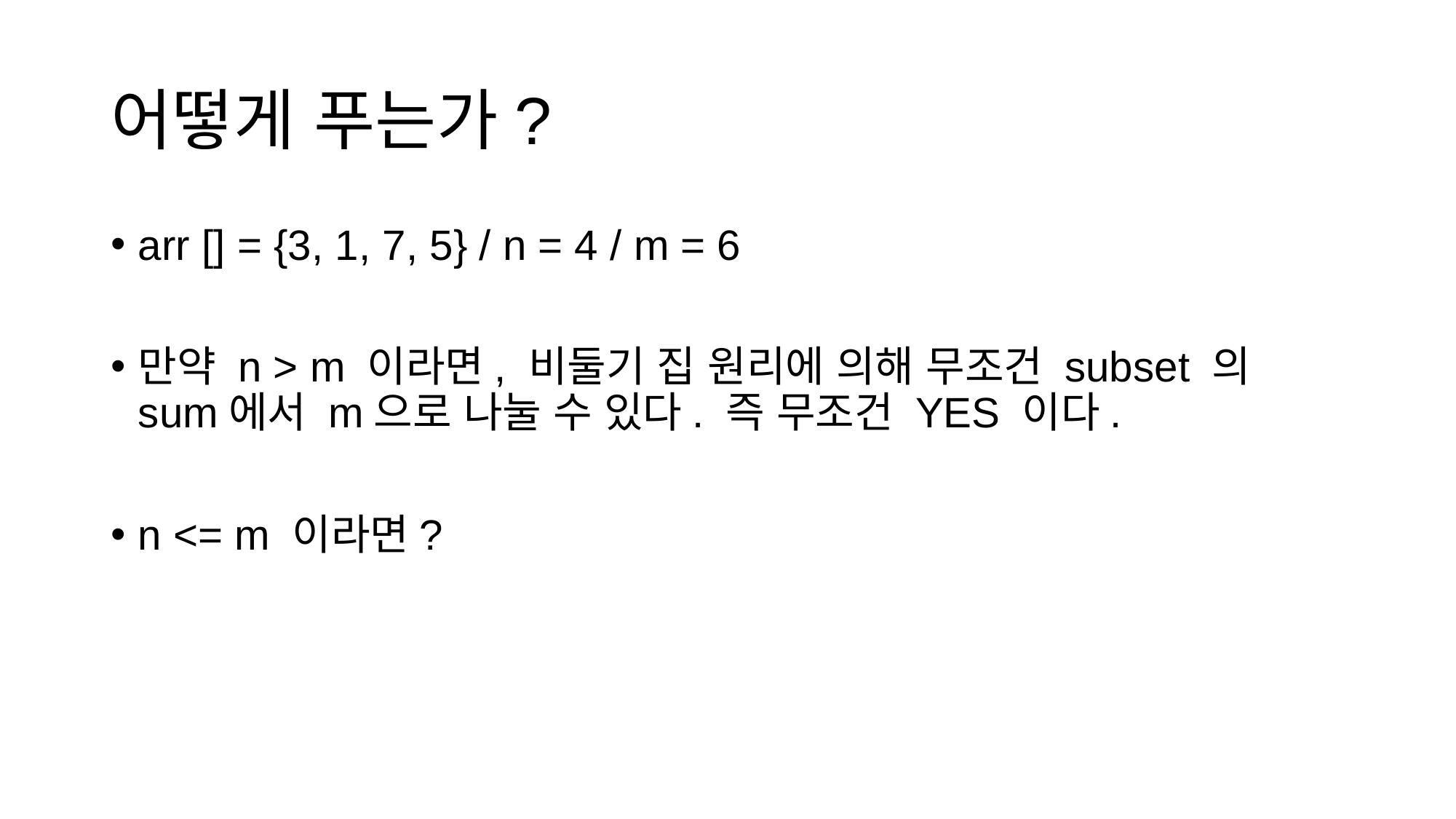

# 어떻게 푸는가?
arr [] = {3, 1, 7, 5} / n = 4 / m = 6

만약 n > m 이라면, 비둘기 집 원리에 의해 무조건 subset 의 sum에서 m으로 나눌 수 있다. 즉 무조건 YES 이다.

n <= m 이라면?